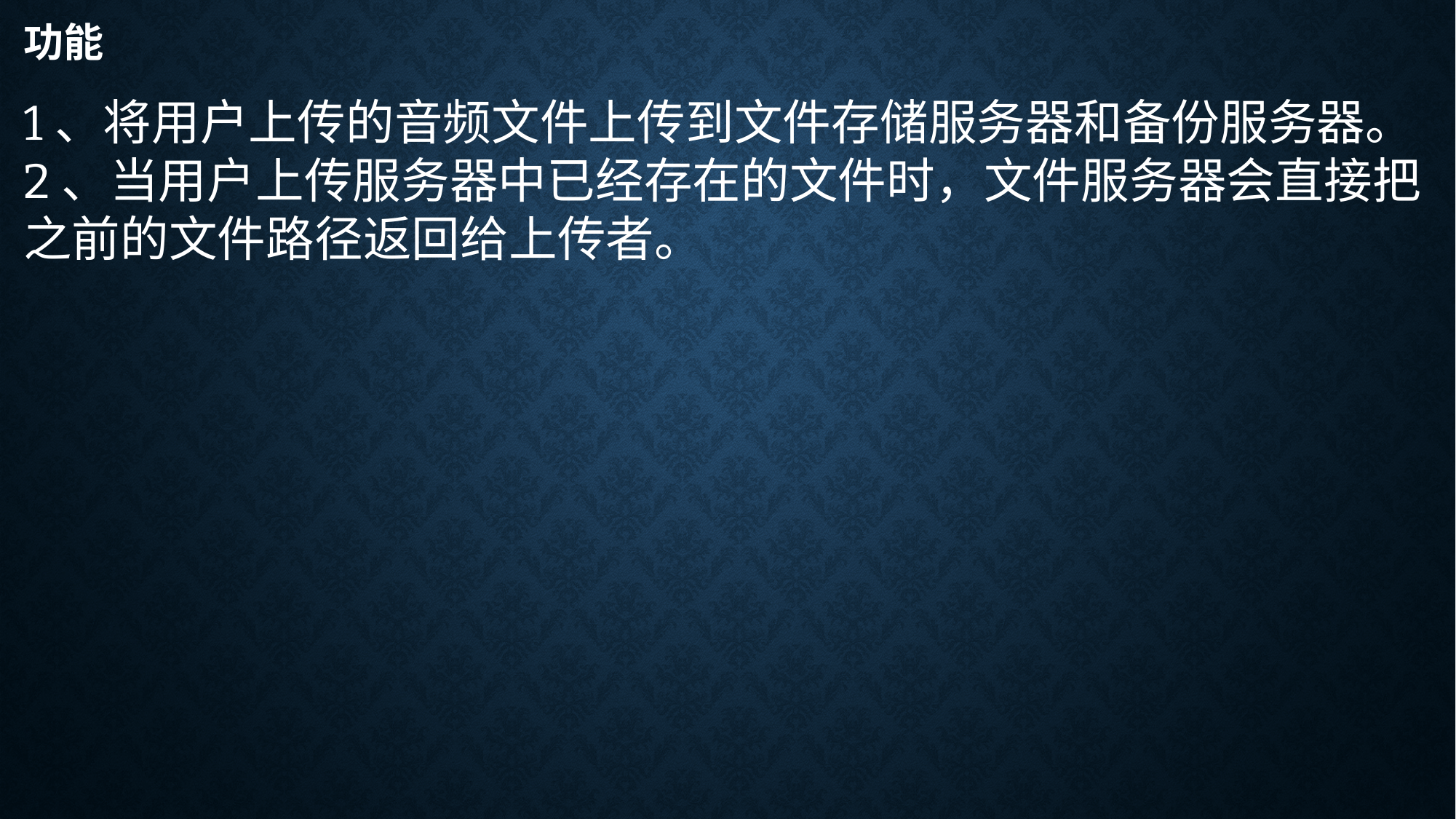

# 功能
1、将用户上传的音频文件上传到文件存储服务器和备份服务器。
2、当用户上传服务器中已经存在的文件时，文件服务器会直接把之前的文件路径返回给上传者。